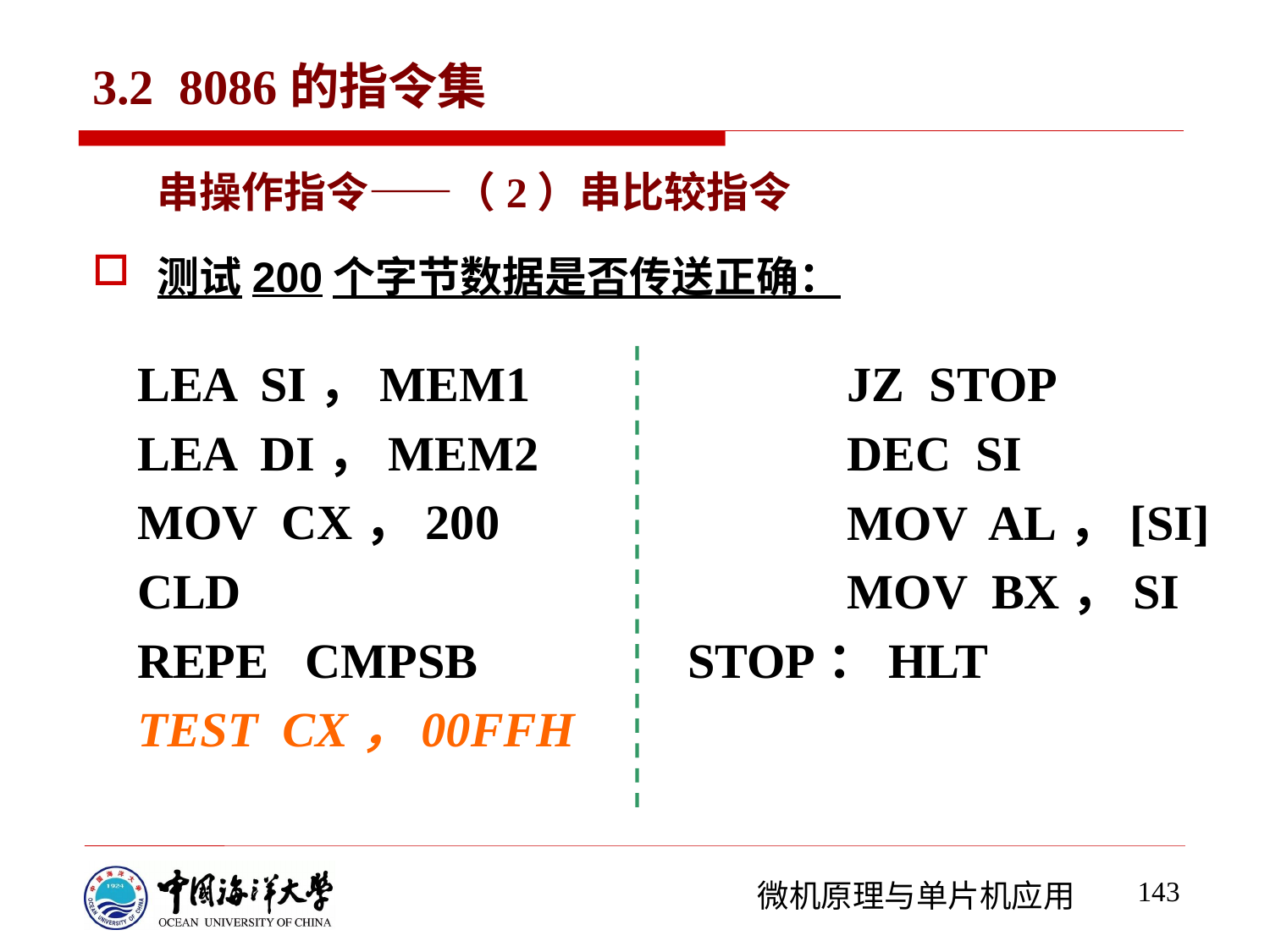

# 3.2  8086的指令集
串操作指令——（2）串比较指令
测试200个字节数据是否传送正确：

LEA  SI，MEM1
LEA  DI，MEM2
MOV  CX，200
CLD
REPE   CMPSB
TEST  CX，00FFH

             JZ  STOP
             DEC  SI
             MOV  AL，[SI]
             MOV  BX，SI
STOP：HLT
143